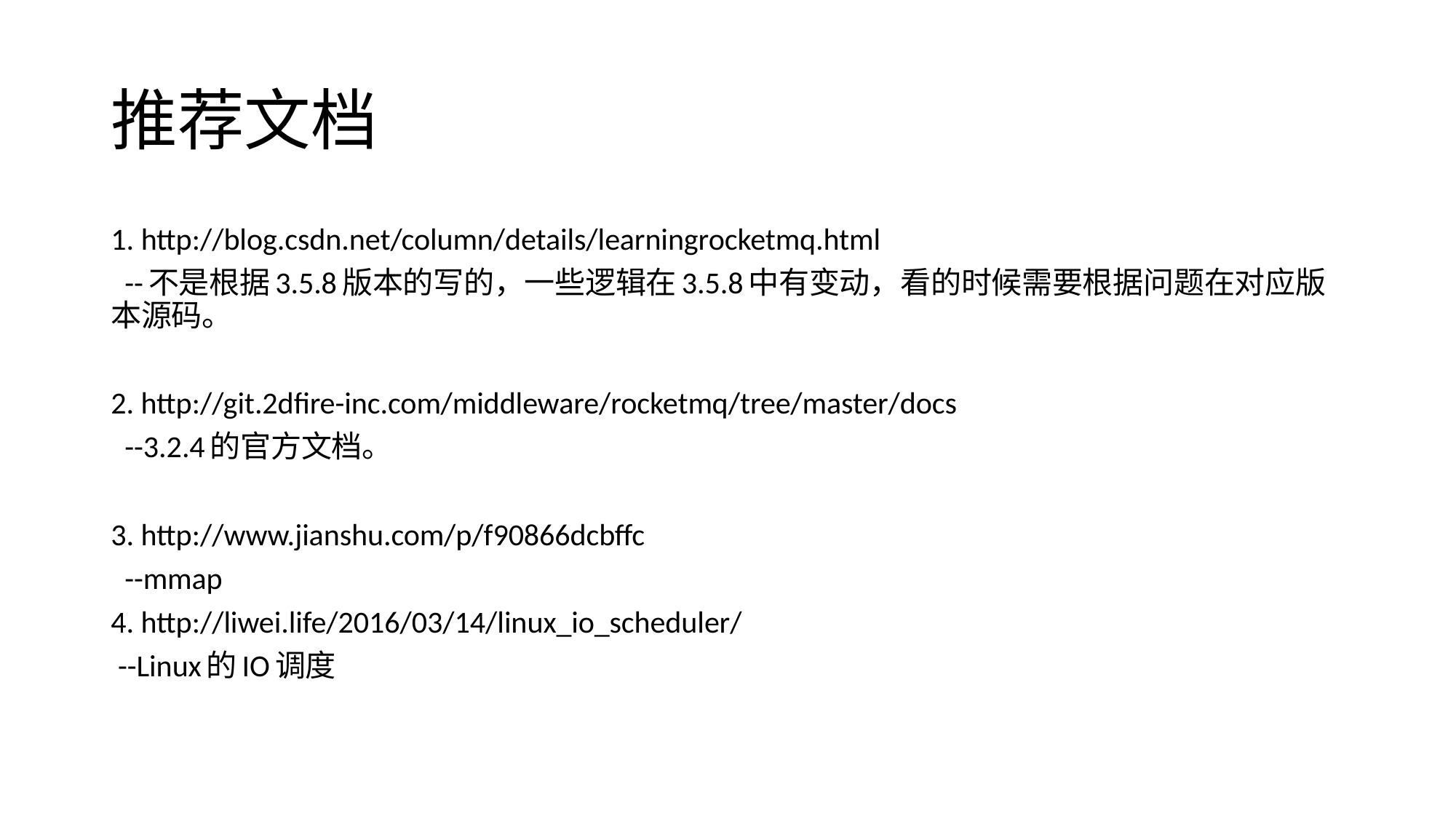

# 推荐文档
1. http://blog.csdn.net/column/details/learningrocketmq.html
  --不是根据3.5.8版本的写的，一些逻辑在3.5.8中有变动，看的时候需要根据问题在对应版本源码。

2. http://git.2dfire-inc.com/middleware/rocketmq/tree/master/docs
  --3.2.4的官方文档。

3. http://www.jianshu.com/p/f90866dcbffc
  --mmap
4. http://liwei.life/2016/03/14/linux_io_scheduler/
 --Linux的IO调度